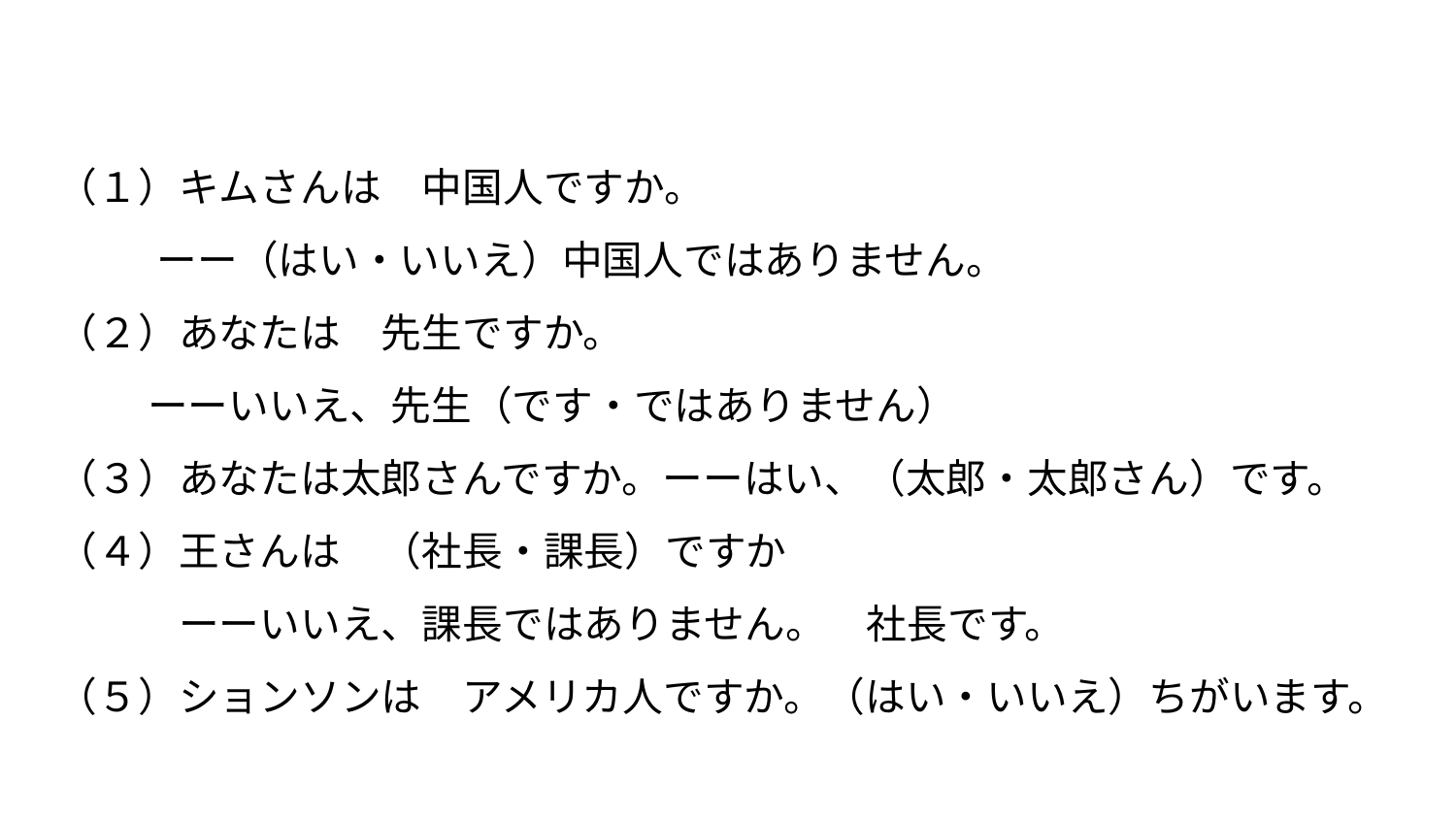

（１）キムさんは　中国人ですか。
          ーー（はい・いいえ）中国人ではありません。
（２）あなたは　先生ですか。
         ーーいいえ、先生（です・ではありません）
（３）あなたは太郎さんですか。ーーはい、（太郎・太郎さん）です。
（４）王さんは　（社長・課長）ですか
　　　ーーいいえ、課長ではありません。　社長です。
（５）ションソンは　アメリカ人ですか。（はい・いいえ）ちがいます。